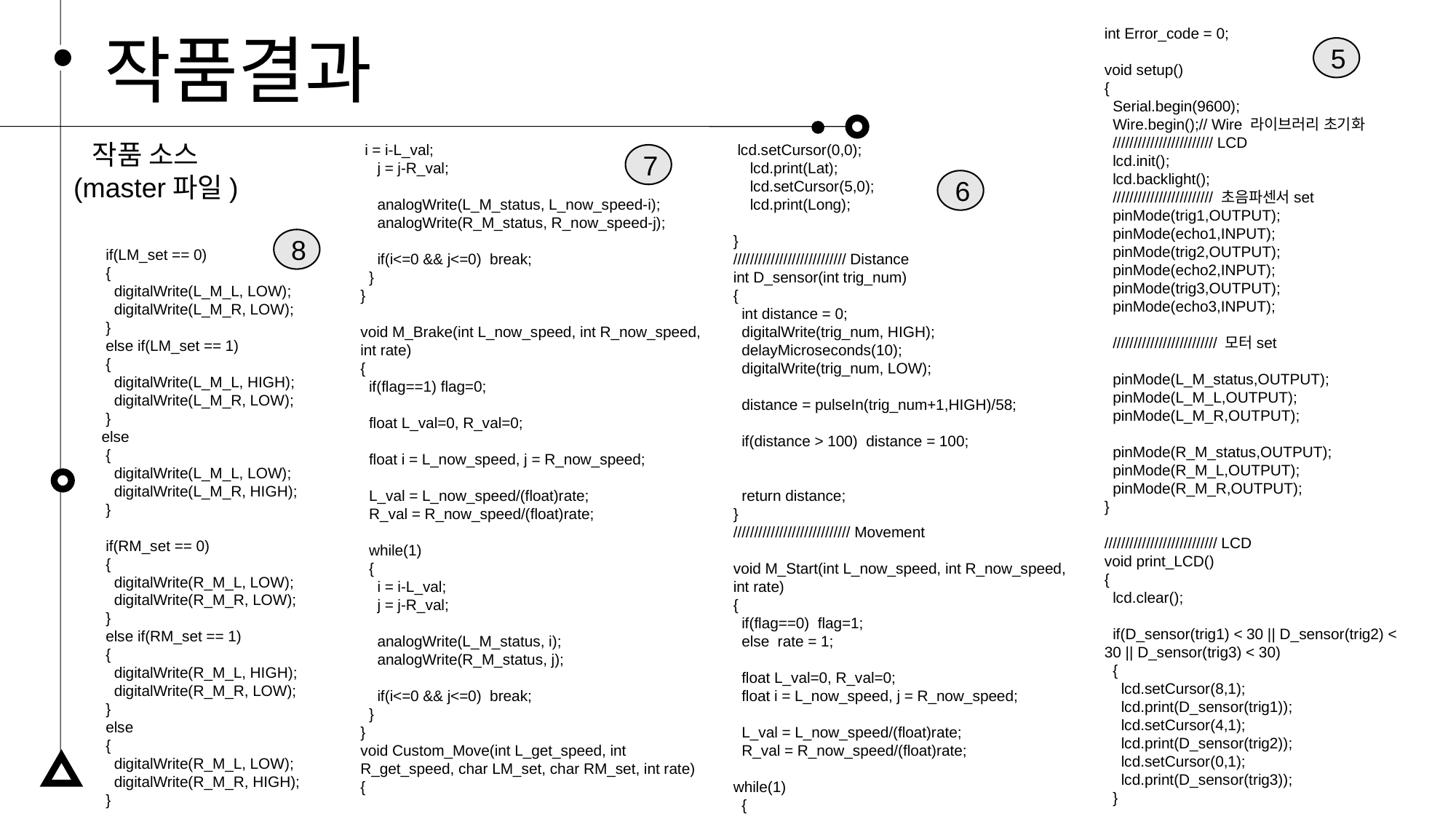

작품결과
int Error_code = 0;

void setup()
{
  Serial.begin(9600);
  Wire.begin();// Wire 라이브러리 초기화
  //////////////////////// LCD
  lcd.init();
  lcd.backlight();
  //////////////////////// 초음파센서set
  pinMode(trig1,OUTPUT);
  pinMode(echo1,INPUT);
  pinMode(trig2,OUTPUT);
  pinMode(echo2,INPUT);
  pinMode(trig3,OUTPUT);
  pinMode(echo3,INPUT);

  ///////////////////////// 모터set

  pinMode(L_M_status,OUTPUT);
  pinMode(L_M_L,OUTPUT);
  pinMode(L_M_R,OUTPUT);

  pinMode(R_M_status,OUTPUT);
  pinMode(R_M_L,OUTPUT);
  pinMode(R_M_R,OUTPUT);
}

/////////////////////////// LCD
void print_LCD()
{
  lcd.clear();

  if(D_sensor(trig1) < 30 || D_sensor(trig2) < 30 || D_sensor(trig3) < 30)
  {
    lcd.setCursor(8,1);
    lcd.print(D_sensor(trig1));
    lcd.setCursor(4,1);
    lcd.print(D_sensor(trig2));
    lcd.setCursor(0,1);
    lcd.print(D_sensor(trig3));
  }

5
  작품 소스
(master파일)
 i = i-L_val;
    j = j-R_val;

    analogWrite(L_M_status, L_now_speed-i);
    analogWrite(R_M_status, R_now_speed-j);

    if(i<=0 && j<=0)  break;
  }
}

void M_Brake(int L_now_speed, int R_now_speed, int rate)
{
  if(flag==1) flag=0;

  float L_val=0, R_val=0;

  float i = L_now_speed, j = R_now_speed;

  L_val = L_now_speed/(float)rate;
  R_val = R_now_speed/(float)rate;

  while(1)
  {
    i = i-L_val;
    j = j-R_val;

    analogWrite(L_M_status, i);
    analogWrite(R_M_status, j);

    if(i<=0 && j<=0)  break;
  }
}
void Custom_Move(int L_get_speed, int R_get_speed, char LM_set, char RM_set, int rate)
{
 lcd.setCursor(0,0);
    lcd.print(Lat);
    lcd.setCursor(5,0);
    lcd.print(Long);

}
/////////////////////////// Distance
int D_sensor(int trig_num)
{
  int distance = 0;
  digitalWrite(trig_num, HIGH);
  delayMicroseconds(10);
  digitalWrite(trig_num, LOW);

  distance = pulseIn(trig_num+1,HIGH)/58;

  if(distance > 100)  distance = 100;

  return distance;
}
//////////////////////////// Movement

void M_Start(int L_now_speed, int R_now_speed, int rate)
{
  if(flag==0)  flag=1;
  else  rate = 1;

  float L_val=0, R_val=0;
  float i = L_now_speed, j = R_now_speed;

  L_val = L_now_speed/(float)rate;
  R_val = R_now_speed/(float)rate;

while(1)
  {

7
6

  if(LM_set == 0)
  {
    digitalWrite(L_M_L, LOW);
    digitalWrite(L_M_R, LOW);
  }
  else if(LM_set == 1)
  {
    digitalWrite(L_M_L, HIGH);
    digitalWrite(L_M_R, LOW);
  }
 else
  {
    digitalWrite(L_M_L, LOW);
    digitalWrite(L_M_R, HIGH);
  }

  if(RM_set == 0)
  {
    digitalWrite(R_M_L, LOW);
    digitalWrite(R_M_R, LOW);
  }
  else if(RM_set == 1)
  {
    digitalWrite(R_M_L, HIGH);
    digitalWrite(R_M_R, LOW);
  }
  else
  {
    digitalWrite(R_M_L, LOW);
    digitalWrite(R_M_R, HIGH);
  }

8